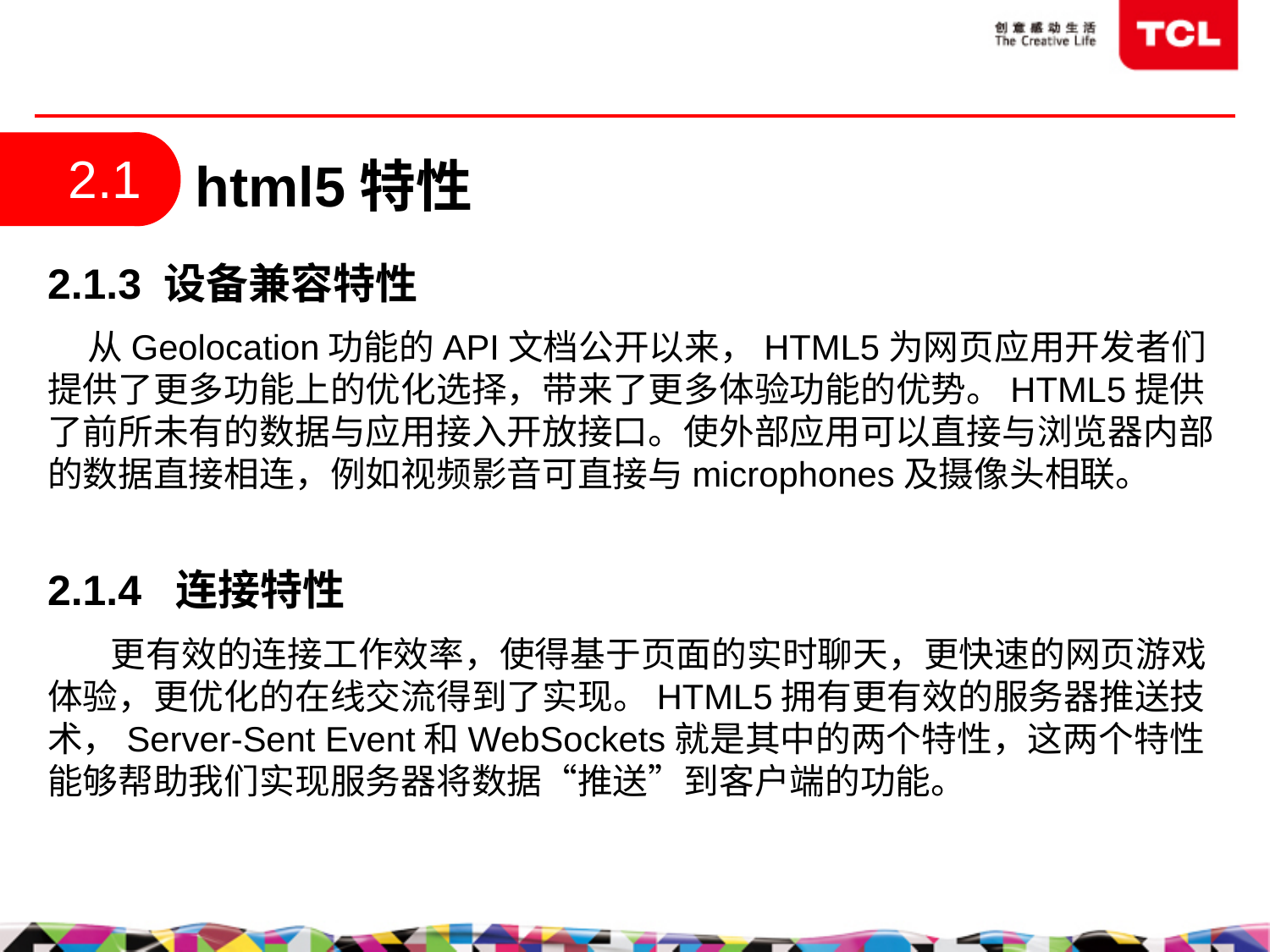

2.1
html5特性
2.1.3 设备兼容特性
    从Geolocation功能的API文档公开以来，HTML5为网页应用开发者们提供了更多功能上的优化选择，带来了更多体验功能的优势。HTML5提供了前所未有的数据与应用接入开放接口。使外部应用可以直接与浏览器内部的数据直接相连，例如视频影音可直接与microphones及摄像头相联。

2.1.4  连接特性
       更有效的连接工作效率，使得基于页面的实时聊天，更快速的网页游戏体验，更优化的在线交流得到了实现。HTML5拥有更有效的服务器推送技术，Server-Sent Event和WebSockets就是其中的两个特性，这两个特性能够帮助我们实现服务器将数据“推送”到客户端的功能。